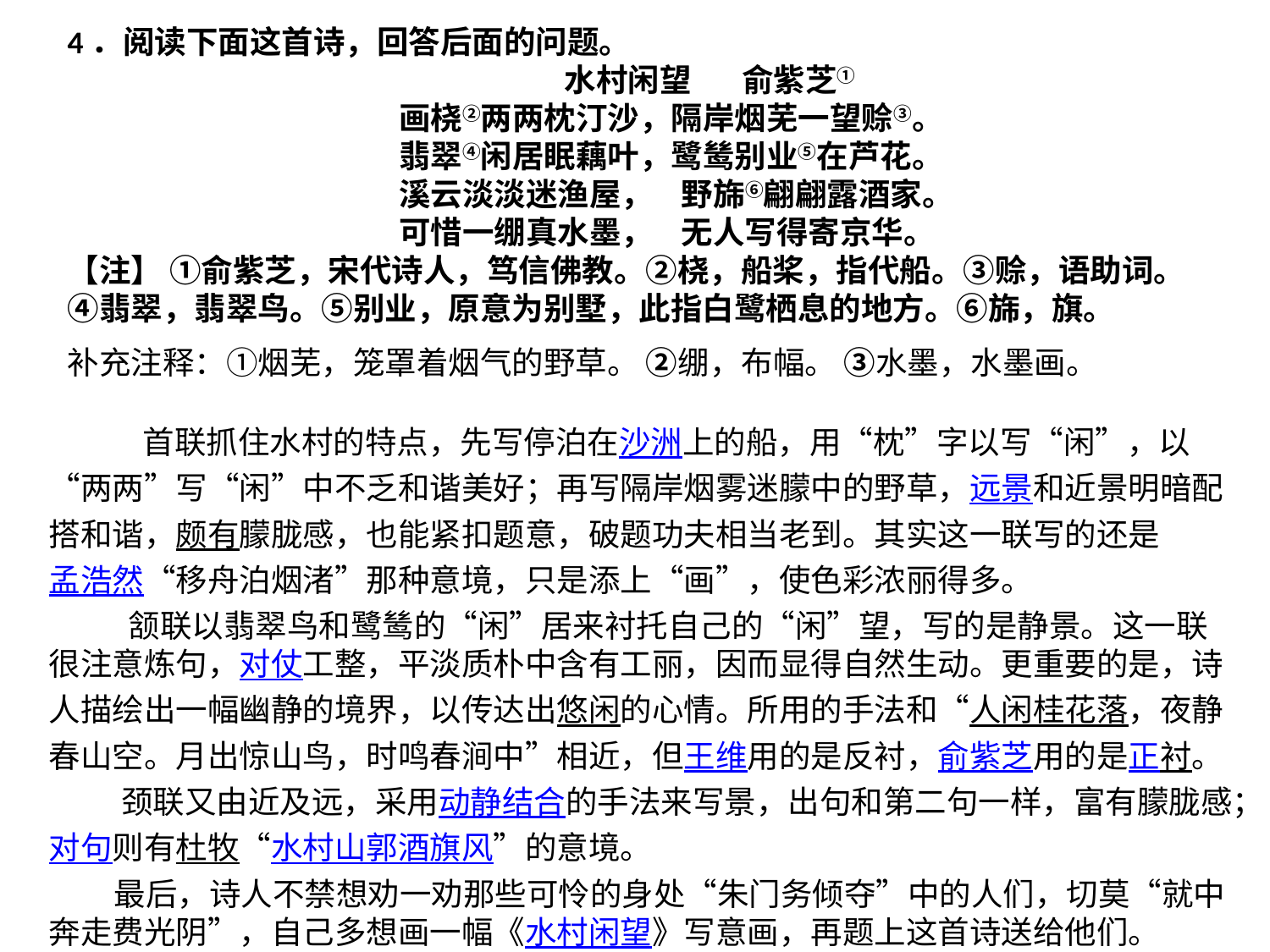

4．阅读下面这首诗，回答后面的问题。
                                                                    水村闲望       俞紫芝①
                                             画桡②两两枕汀沙，隔岸烟芜一望赊③。
                                             翡翠④闲居眠藕叶，鹭鸶别业⑤在芦花。
                                             溪云淡淡迷渔屋，    野旆⑥翩翩露酒家。
                                             可惜一绷真水墨，    无人写得寄京华。
【注】 ①俞紫芝，宋代诗人，笃信佛教。②桡，船桨，指代船。③赊，语助词。④翡翠，翡翠鸟。⑤别业，原意为别墅，此指白鹭栖息的地方。⑥旆，旗。
补充注释：①烟芜，笼罩着烟气的野草。 ②绷，布幅。 ③水墨，水墨画。
            首联抓住水村的特点，先写停泊在沙洲上的船，用“枕”字以写“闲”，以“两两”写“闲”中不乏和谐美好；再写隔岸烟雾迷朦中的野草，远景和近景明暗配搭和谐，颇有朦胧感，也能紧扣题意，破题功夫相当老到。其实这一联写的还是孟浩然“移舟泊烟渚”那种意境，只是添上“画”，使色彩浓丽得多。
          颔联以翡翠鸟和鹭鸶的“闲”居来衬托自己的“闲”望，写的是静景。这一联很注意炼句，对仗工整，平淡质朴中含有工丽，因而显得自然生动。更重要的是，诗人描绘出一幅幽静的境界，以传达出悠闲的心情。所用的手法和“人闲桂花落，夜静春山空。月出惊山鸟，时鸣春涧中”相近，但王维用的是反衬，俞紫芝用的是正衬。
         颈联又由近及远，采用动静结合的手法来写景，出句和第二句一样，富有朦胧感；对句则有杜牧“水村山郭酒旗风”的意境。
        最后，诗人不禁想劝一劝那些可怜的身处“朱门务倾夺”中的人们，切莫“就中奔走费光阴”，自己多想画一幅《水村闲望》写意画，再题上这首诗送给他们。